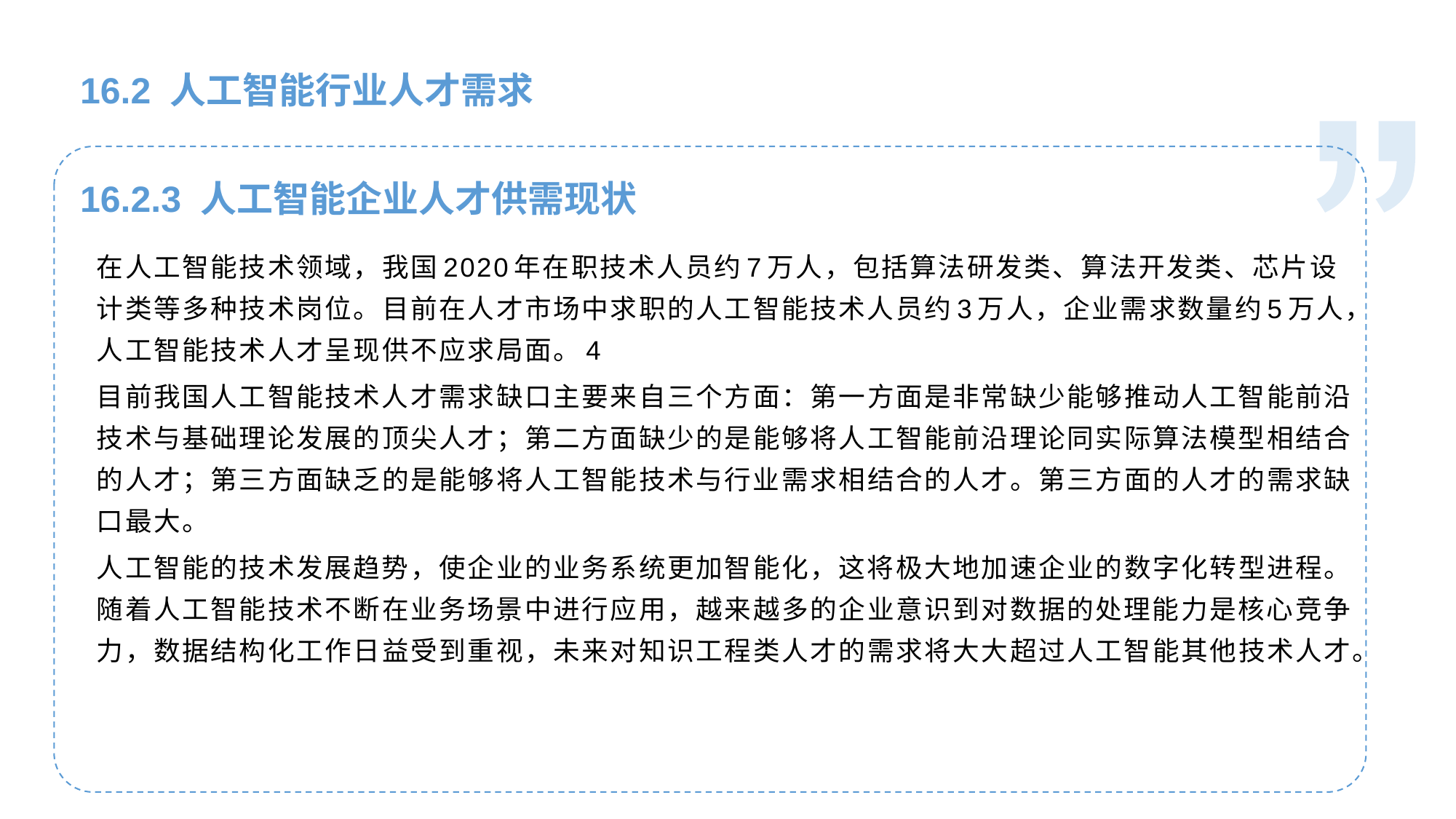

人工智能基础
16.2 人工智能行业人才需求

16.2.3 人工智能企业人才供需现状
在人工智能技术领域，我国2020年在职技术人员约7万人，包括算法研发类、算法开发类、芯片设计类等多种技术岗位。目前在人才市场中求职的人工智能技术人员约3万人，企业需求数量约5万人，人工智能技术人才呈现供不应求局面。4
目前我国人工智能技术人才需求缺口主要来自三个方面：第一方面是非常缺少能够推动人工智能前沿技术与基础理论发展的顶尖人才；第二方面缺少的是能够将人工智能前沿理论同实际算法模型相结合的人才；第三方面缺乏的是能够将人工智能技术与行业需求相结合的人才。第三方面的人才的需求缺口最大。
人工智能的技术发展趋势，使企业的业务系统更加智能化，这将极大地加速企业的数字化转型进程。随着人工智能技术不断在业务场景中进行应用，越来越多的企业意识到对数据的处理能力是核心竞争力，数据结构化工作日益受到重视，未来对知识工程类人才的需求将大大超过人工智能其他技术人才。